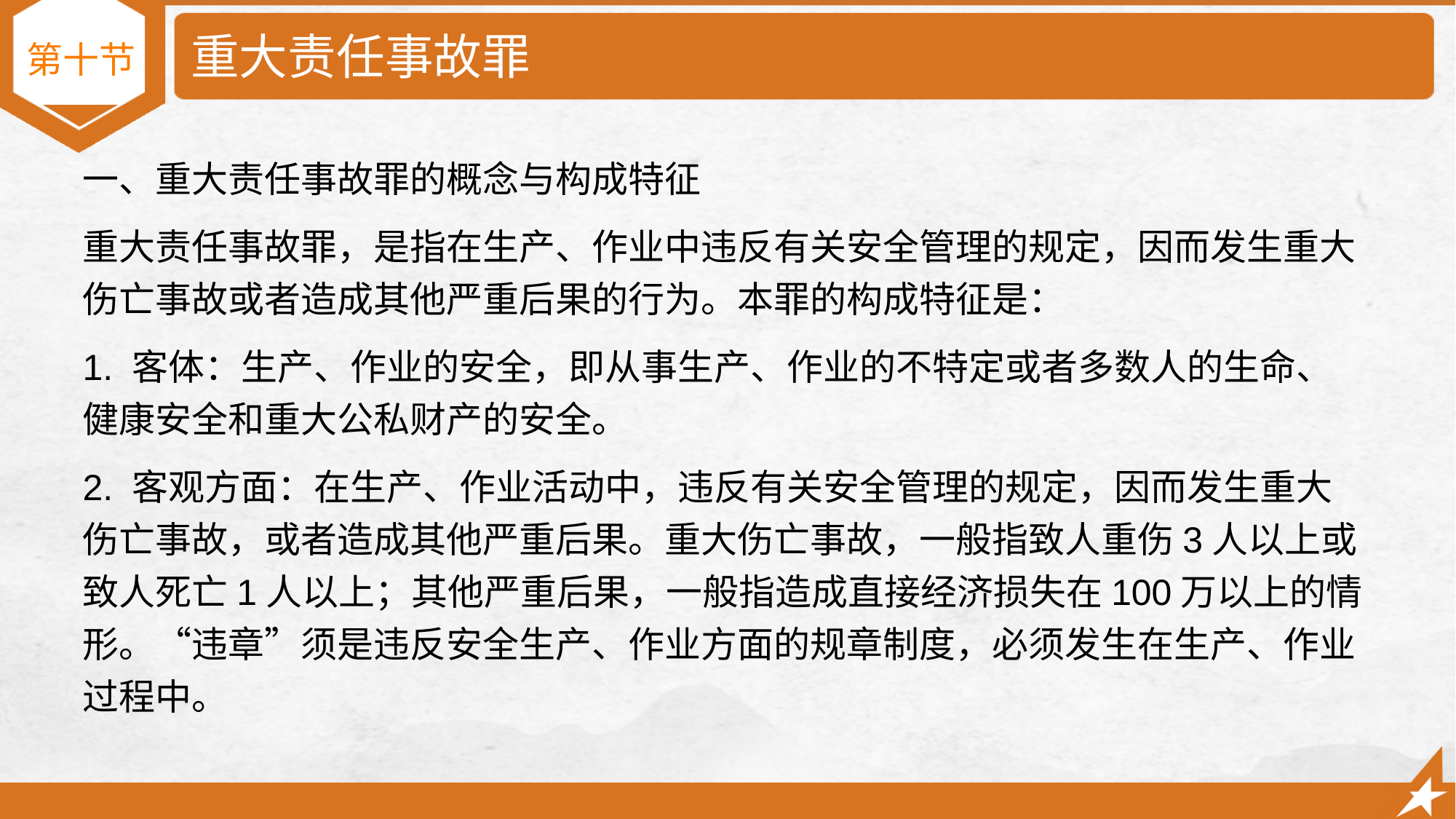

# 重大责任事故罪
第十节
一、重大责任事故罪的概念与构成特征
重大责任事故罪，是指在生产、作业中违反有关安全管理的规定，因而发生重大伤亡事故或者造成其他严重后果的行为。本罪的构成特征是：
1. 客体：生产、作业的安全，即从事生产、作业的不特定或者多数人的生命、健康安全和重大公私财产的安全。
2. 客观方面：在生产、作业活动中，违反有关安全管理的规定，因而发生重大伤亡事故，或者造成其他严重后果。重大伤亡事故，一般指致人重伤3人以上或致人死亡1人以上；其他严重后果，一般指造成直接经济损失在100万以上的情形。“违章”须是违反安全生产、作业方面的规章制度，必须发生在生产、作业过程中。